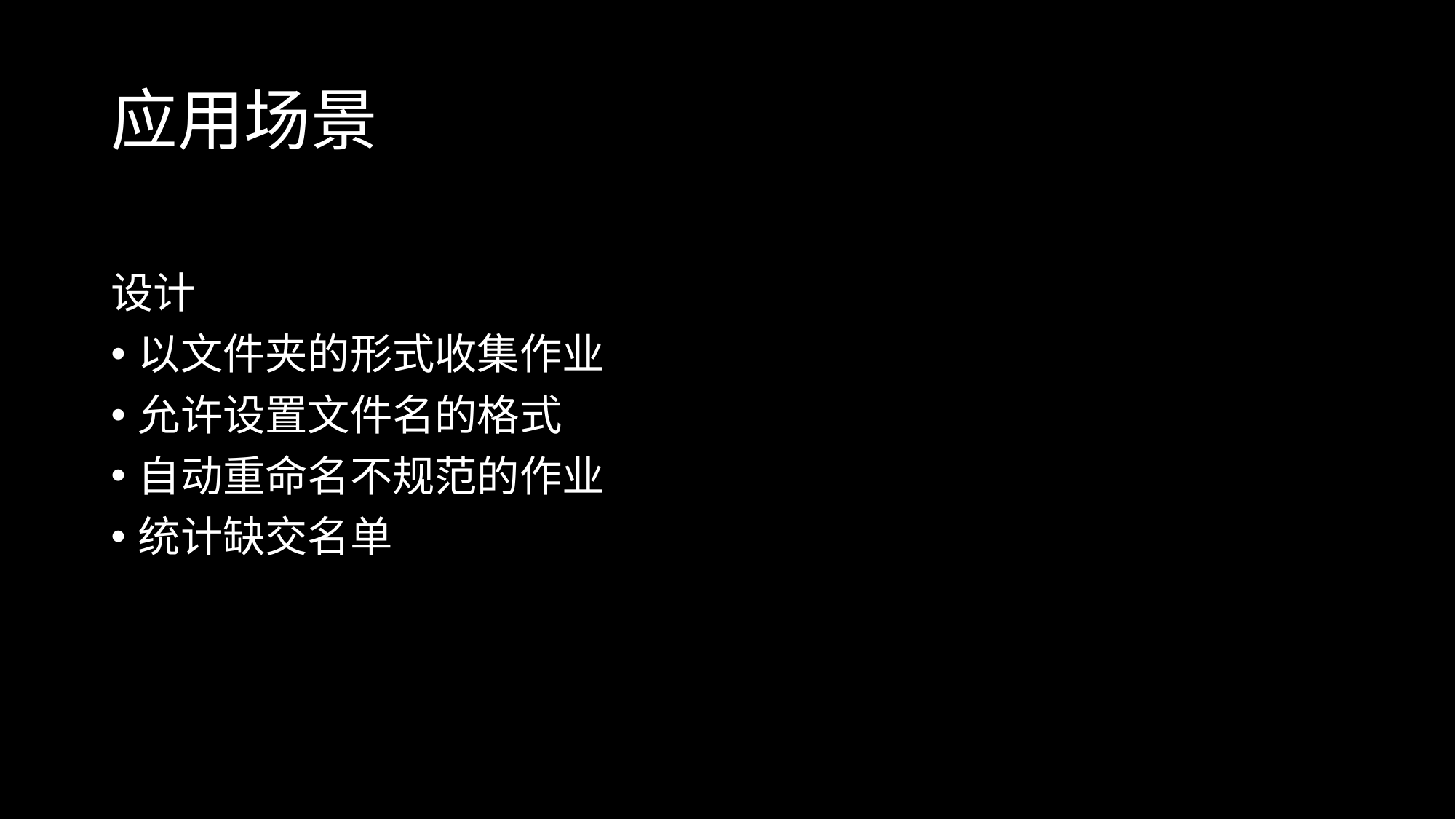

# 应用场景
设计
以文件夹的形式收集作业
允许设置文件名的格式
自动重命名不规范的作业
统计缺交名单